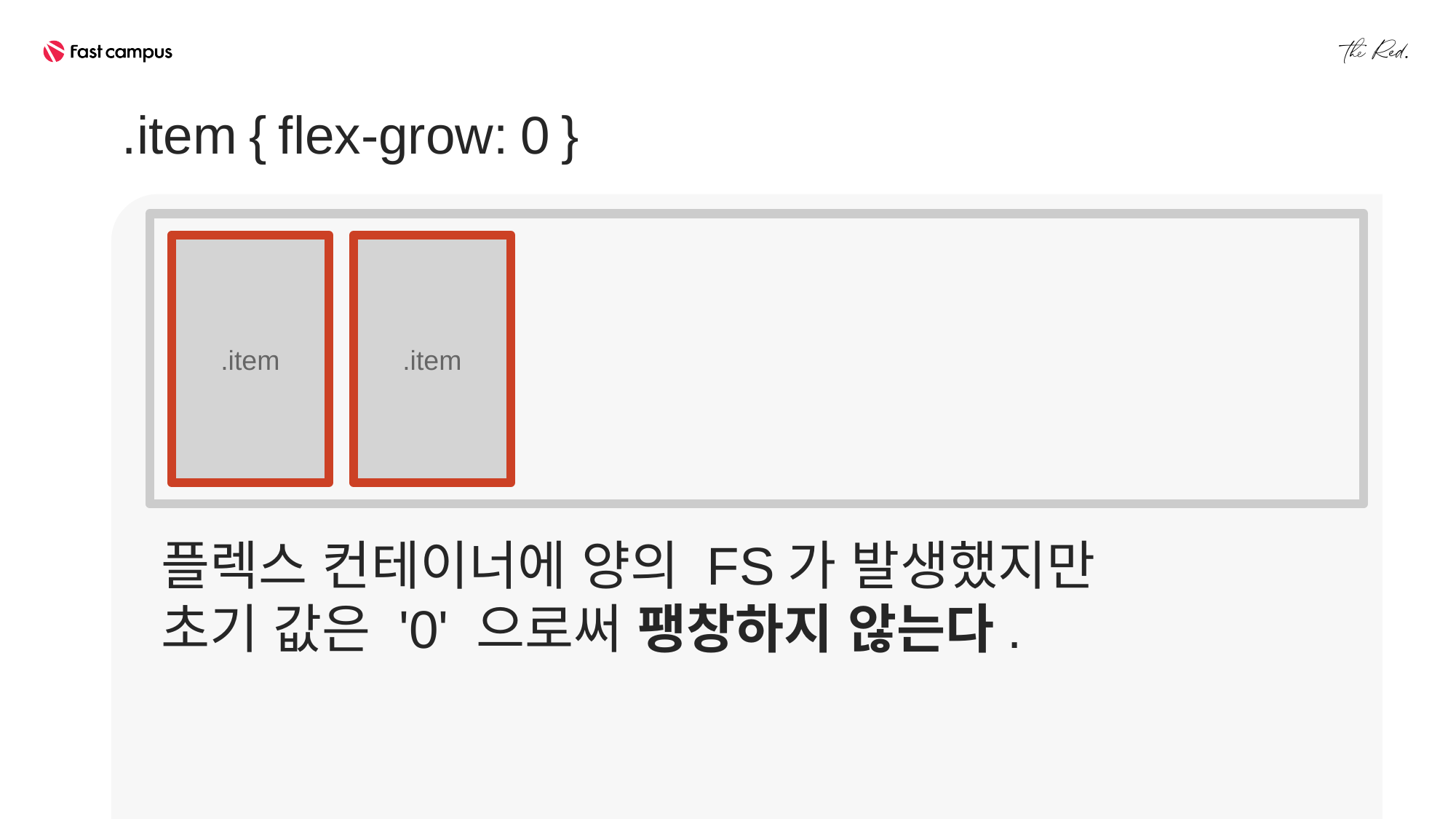

.item { flex-grow: 0 }

.item
.item
플렉스 컨테이너에 양의 FS가 발생했지만
초기 값은 '0' 으로써 팽창하지 않는다.